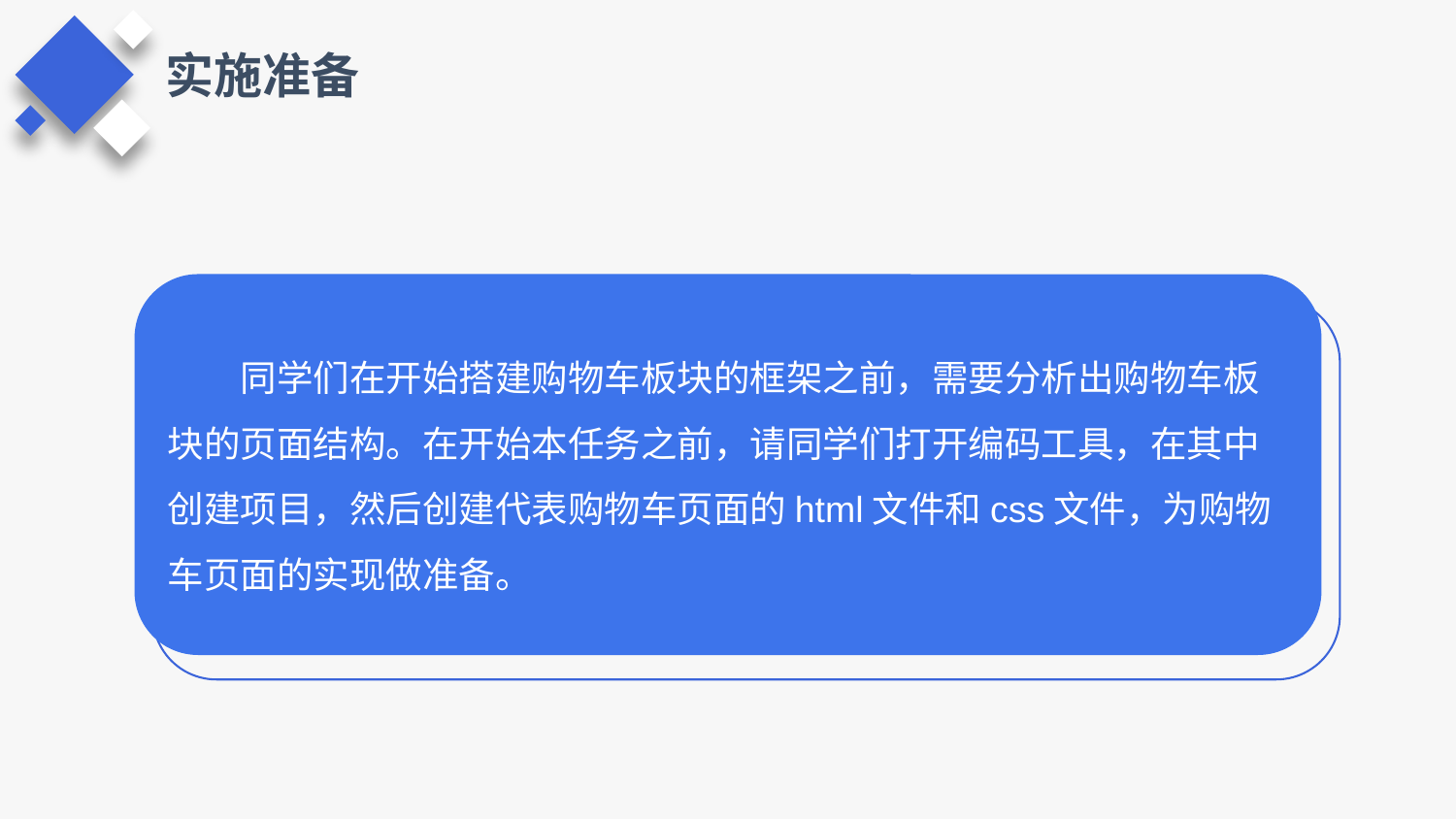

实施准备

同学们在开始搭建购物车板块的框架之前，需要分析出购物车板块的页面结构。在开始本任务之前，请同学们打开编码工具，在其中创建项目，然后创建代表购物车页面的html文件和css文件，为购物车页面的实现做准备。